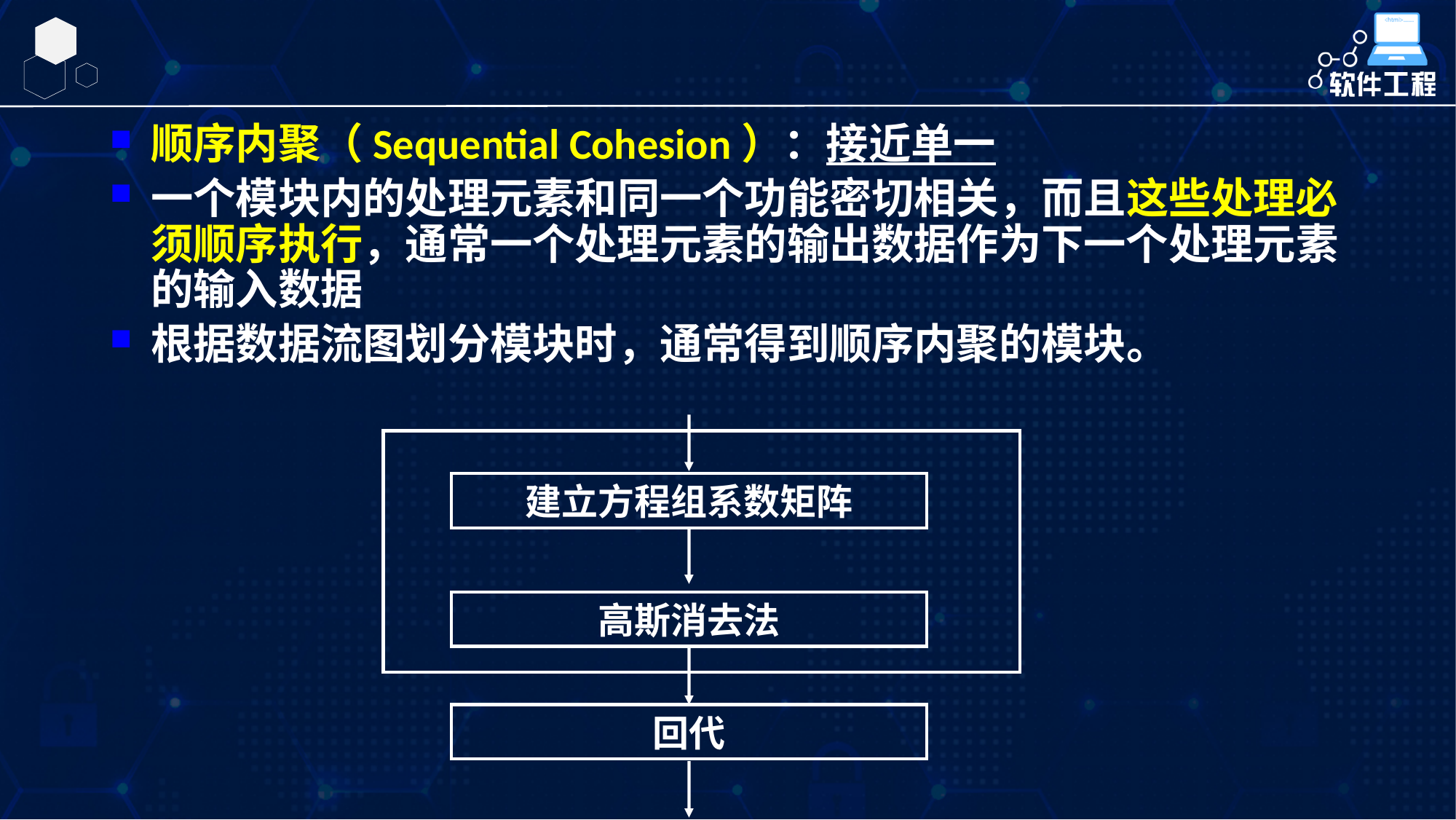

顺序内聚（Sequential Cohesion）：接近单一
一个模块内的处理元素和同一个功能密切相关，而且这些处理必须顺序执行，通常一个处理元素的输出数据作为下一个处理元素的输入数据
根据数据流图划分模块时，通常得到顺序内聚的模块。

建立方程组系数矩阵

高斯消去法

回代